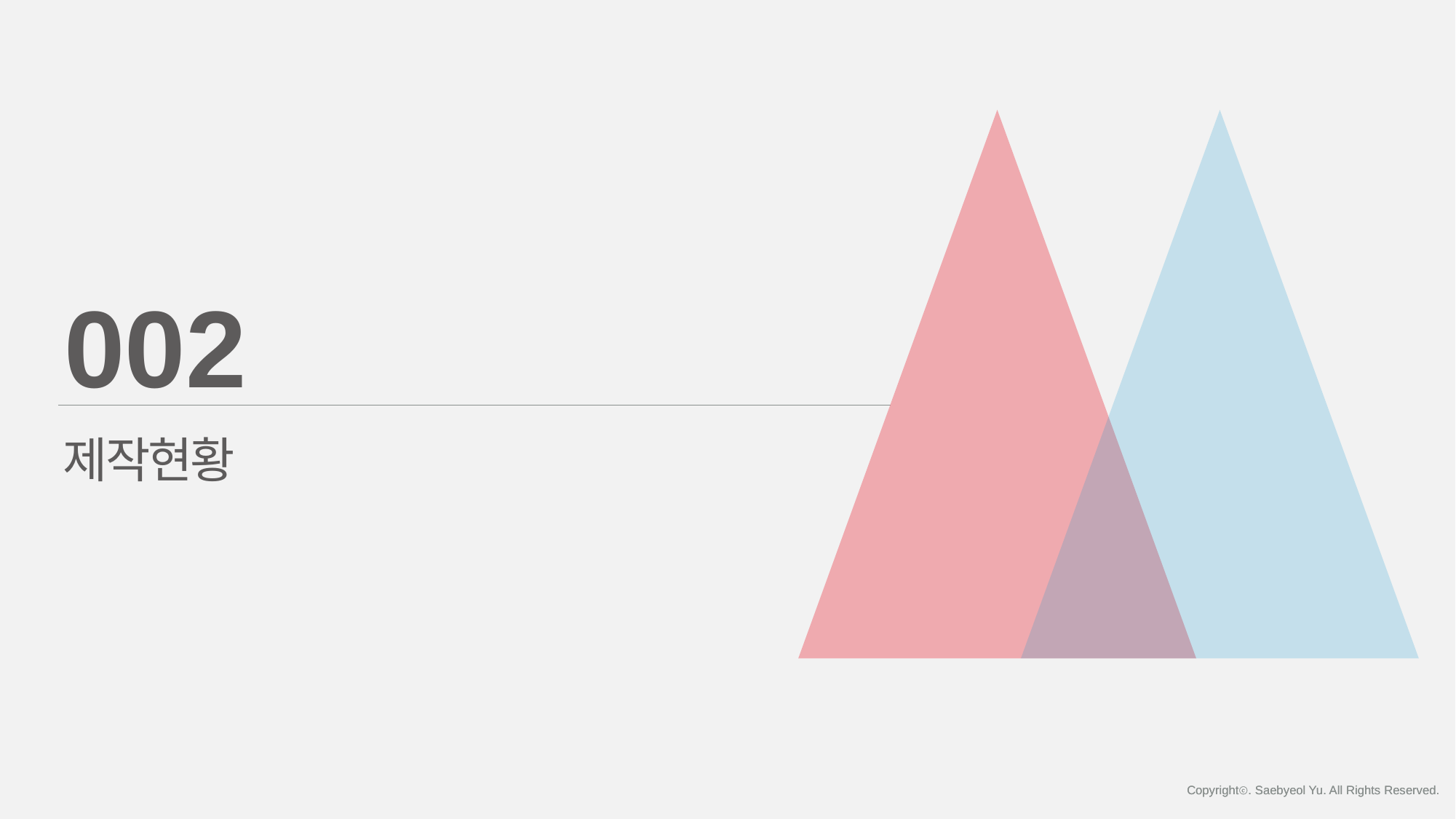

002

제작현황
Copyrightⓒ. Saebyeol Yu. All Rights Reserved.